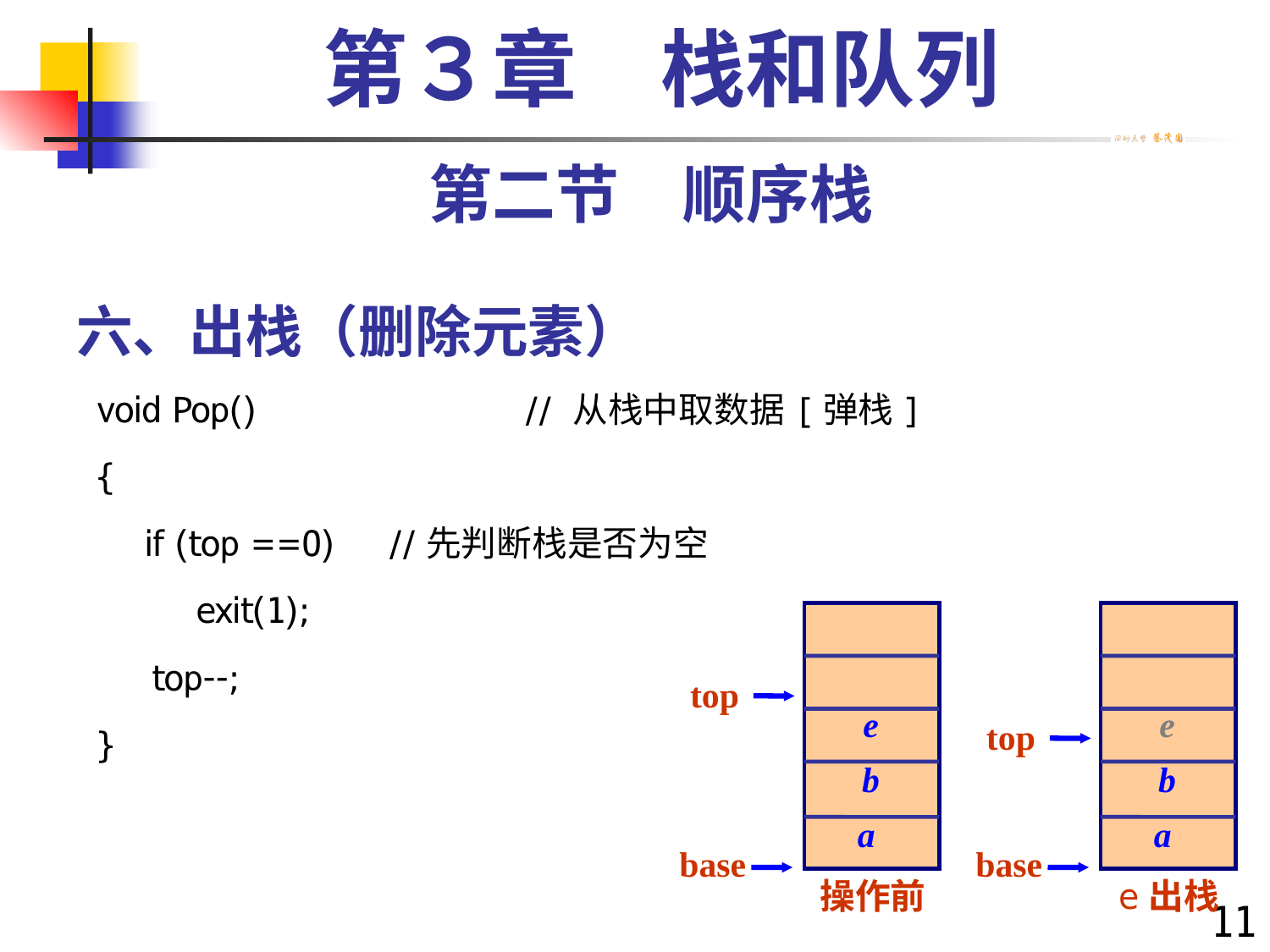

第３章　栈和队列
第二节　顺序栈
# 六、出栈（删除元素）
void Pop()			// 从栈中取数据[弹栈]
{
	if (top ==0)     //先判断栈是否为空
         exit(1);
     top--;
}

e
b
a

top

base

操作前

e
b
a

top

base

e出栈
11